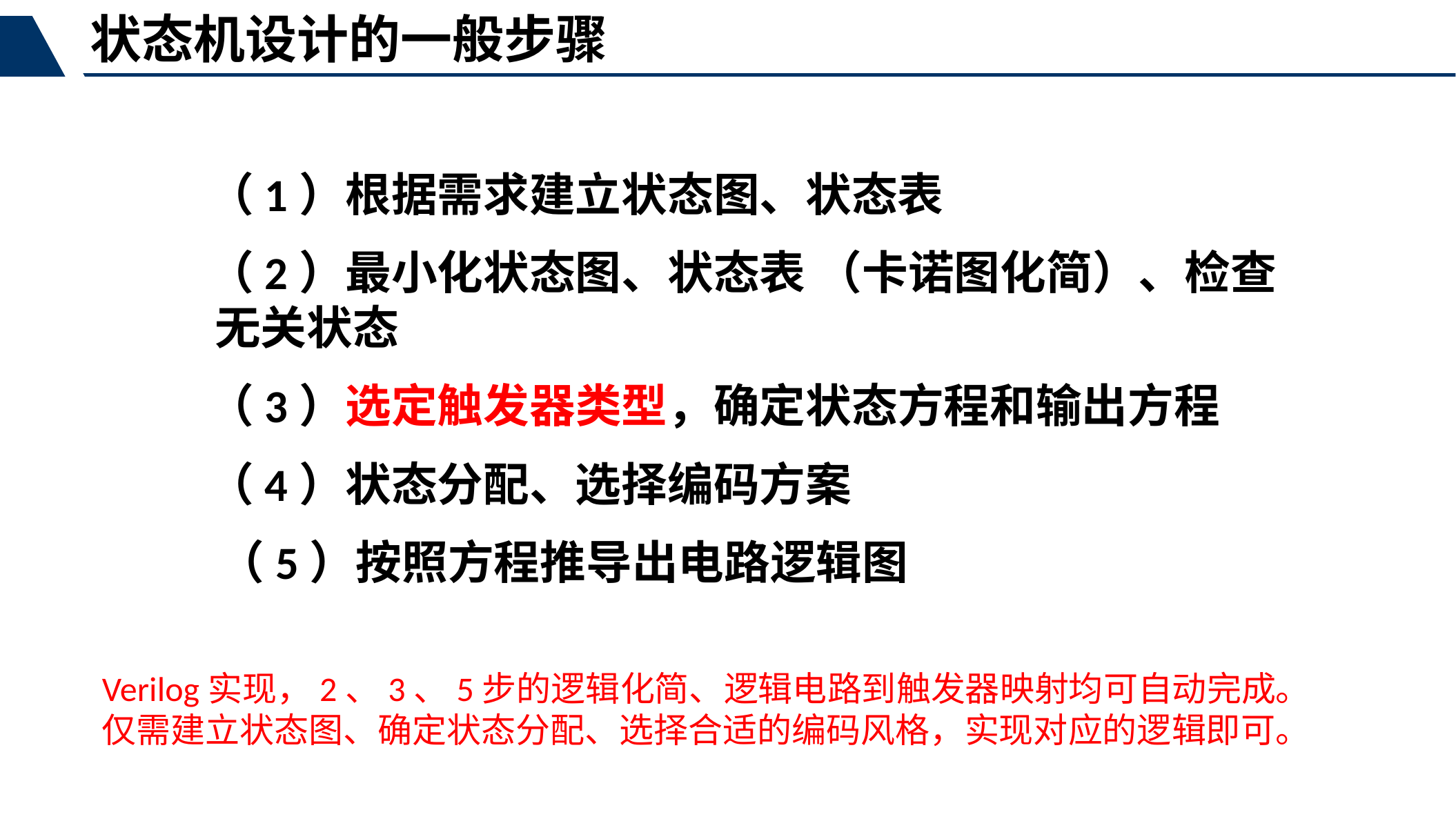

状态机设计的一般步骤

  （1）根据需求建立状态图、状态表
  （2）最小化状态图、状态表 （卡诺图化简）、检查无关状态
  （3）选定触发器类型，确定状态方程和输出方程
  （4）状态分配、选择编码方案
   （5）按照方程推导出电路逻辑图
Verilog实现，2、3、5步的逻辑化简、逻辑电路到触发器映射均可自动完成。
仅需建立状态图、确定状态分配、选择合适的编码风格，实现对应的逻辑即可。